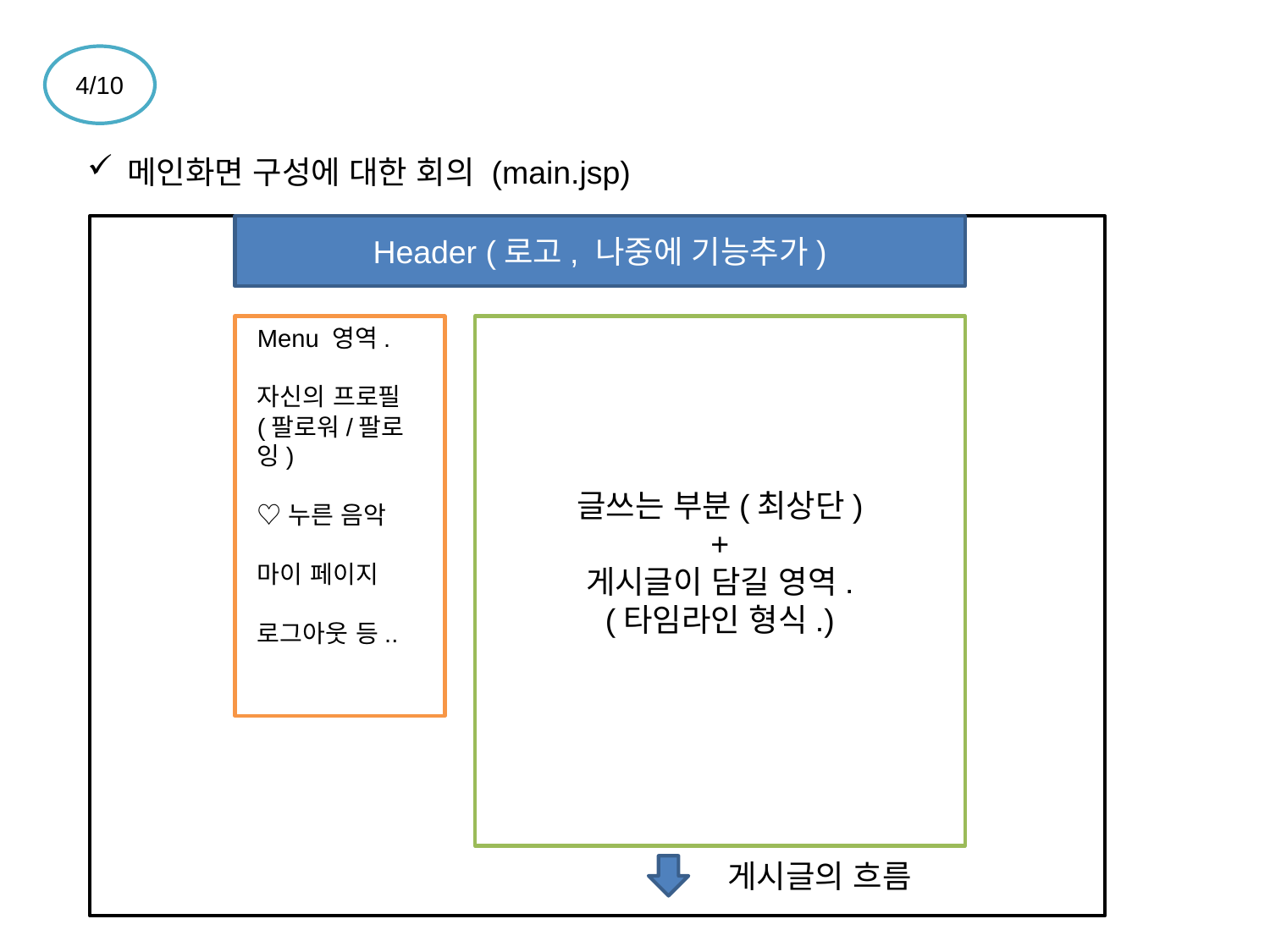

4/10
메인화면 구성에 대한 회의 (main.jsp)

Header (로고, 나중에 기능추가)

Menu 영역.

자신의 프로필
(팔로워/팔로잉)

♡누른 음악

마이 페이지

로그아웃 등..
글쓰는 부분(최상단)
+
게시글이 담길 영역.
(타임라인 형식.)

게시글의 흐름